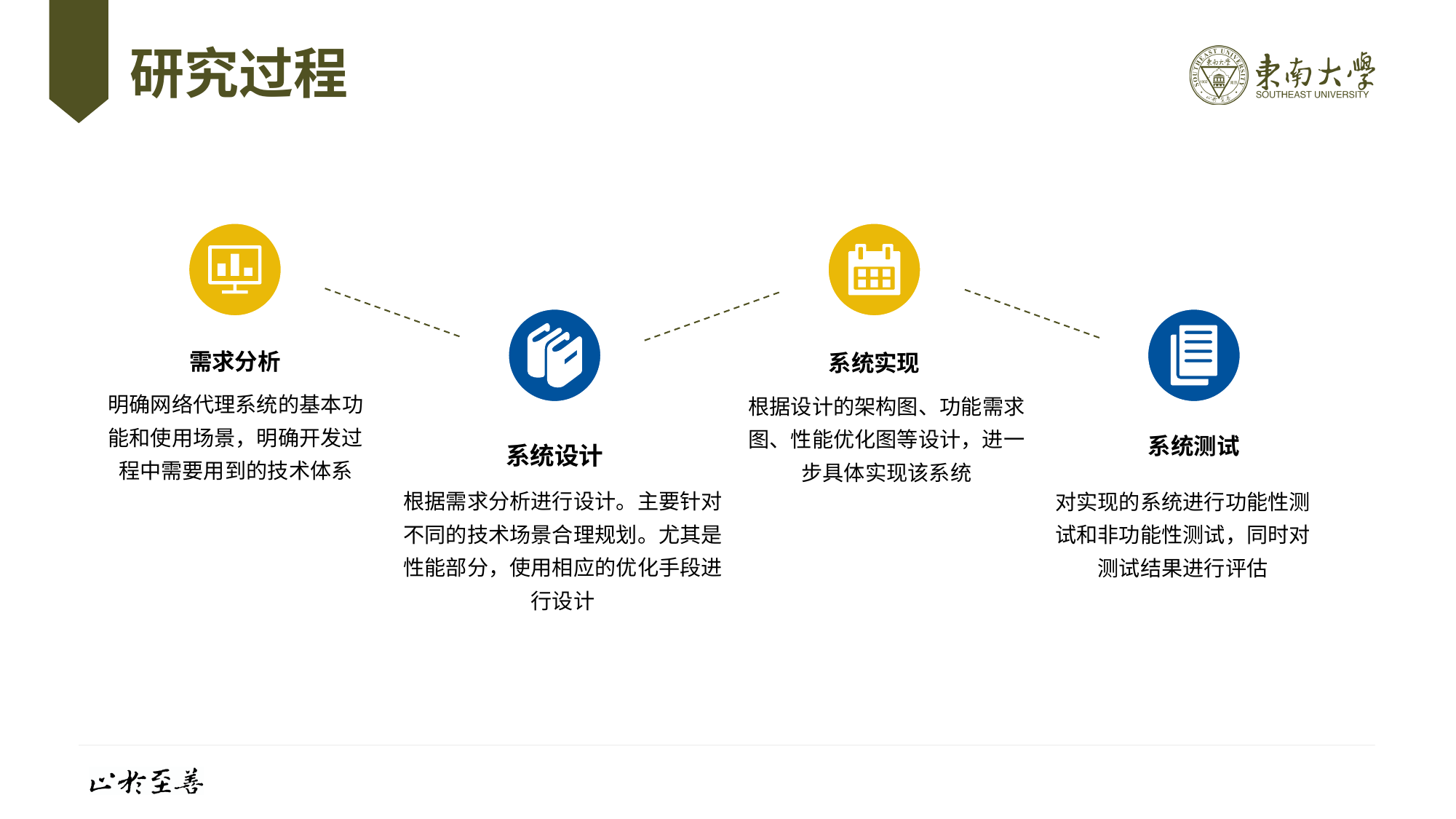

# 研究过程

需求分析
明确网络代理系统的基本功能和使用场景，明确开发过程中需要用到的技术体系
系统实现
根据设计的架构图、功能需求图、性能优化图等设计，进一步具体实现该系统
系统测试
系统设计
根据需求分析进行设计。主要针对不同的技术场景合理规划。尤其是性能部分，使用相应的优化手段进行设计
对实现的系统进行功能性测试和非功能性测试，同时对测试结果进行评估
22